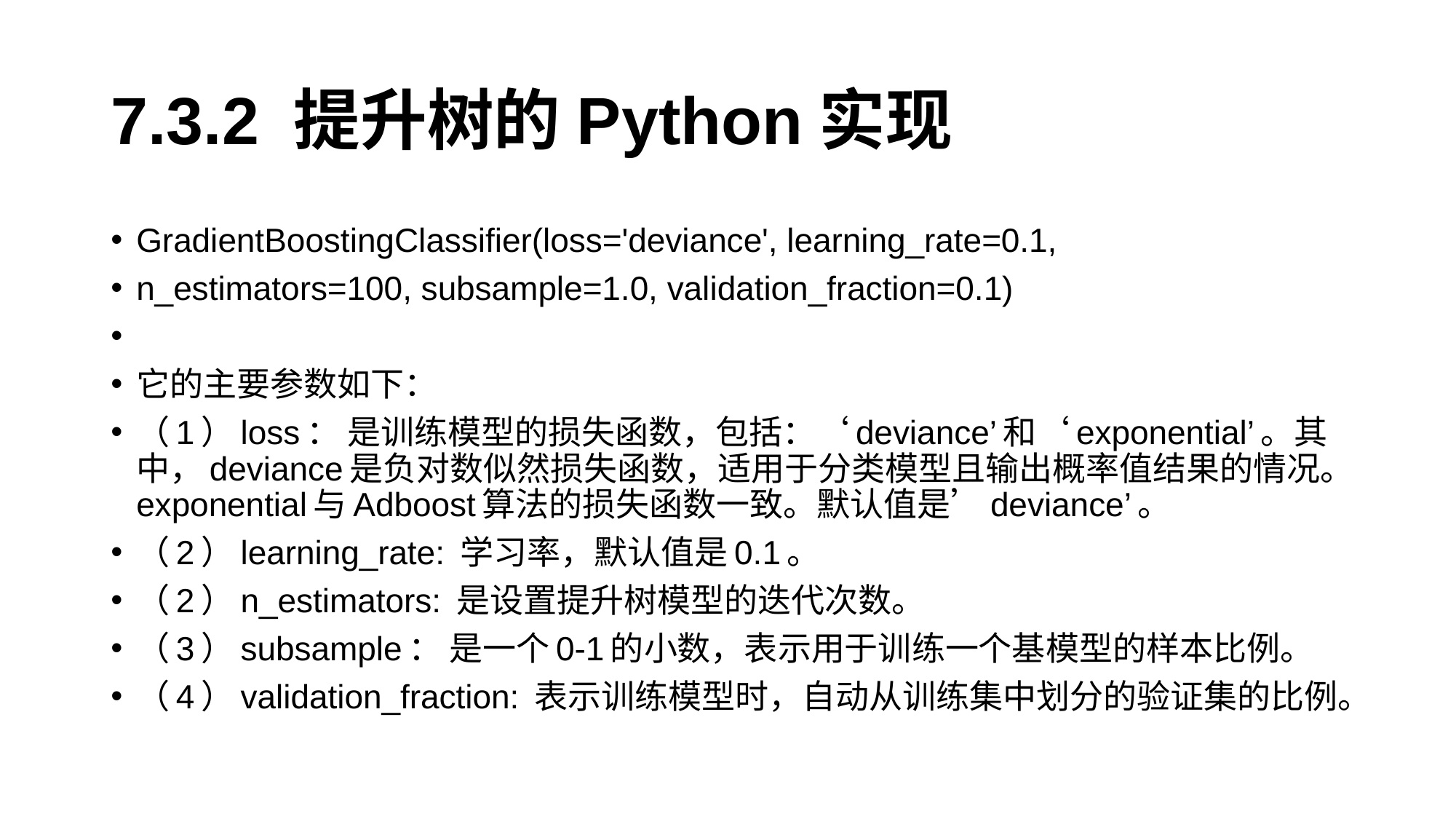

# 7.3.2 提升树的Python实现
GradientBoostingClassifier(loss='deviance', learning_rate=0.1,
n_estimators=100, subsample=1.0, validation_fraction=0.1)

它的主要参数如下：
（1）loss： 是训练模型的损失函数，包括：‘deviance’和‘exponential’。其中，deviance是负对数似然损失函数，适用于分类模型且输出概率值结果的情况。exponential与Adboost算法的损失函数一致。默认值是’deviance’。
（2）learning_rate: 学习率，默认值是0.1。
（2）n_estimators: 是设置提升树模型的迭代次数。
（3）subsample： 是一个0-1的小数，表示用于训练一个基模型的样本比例。
（4）validation_fraction: 表示训练模型时，自动从训练集中划分的验证集的比例。